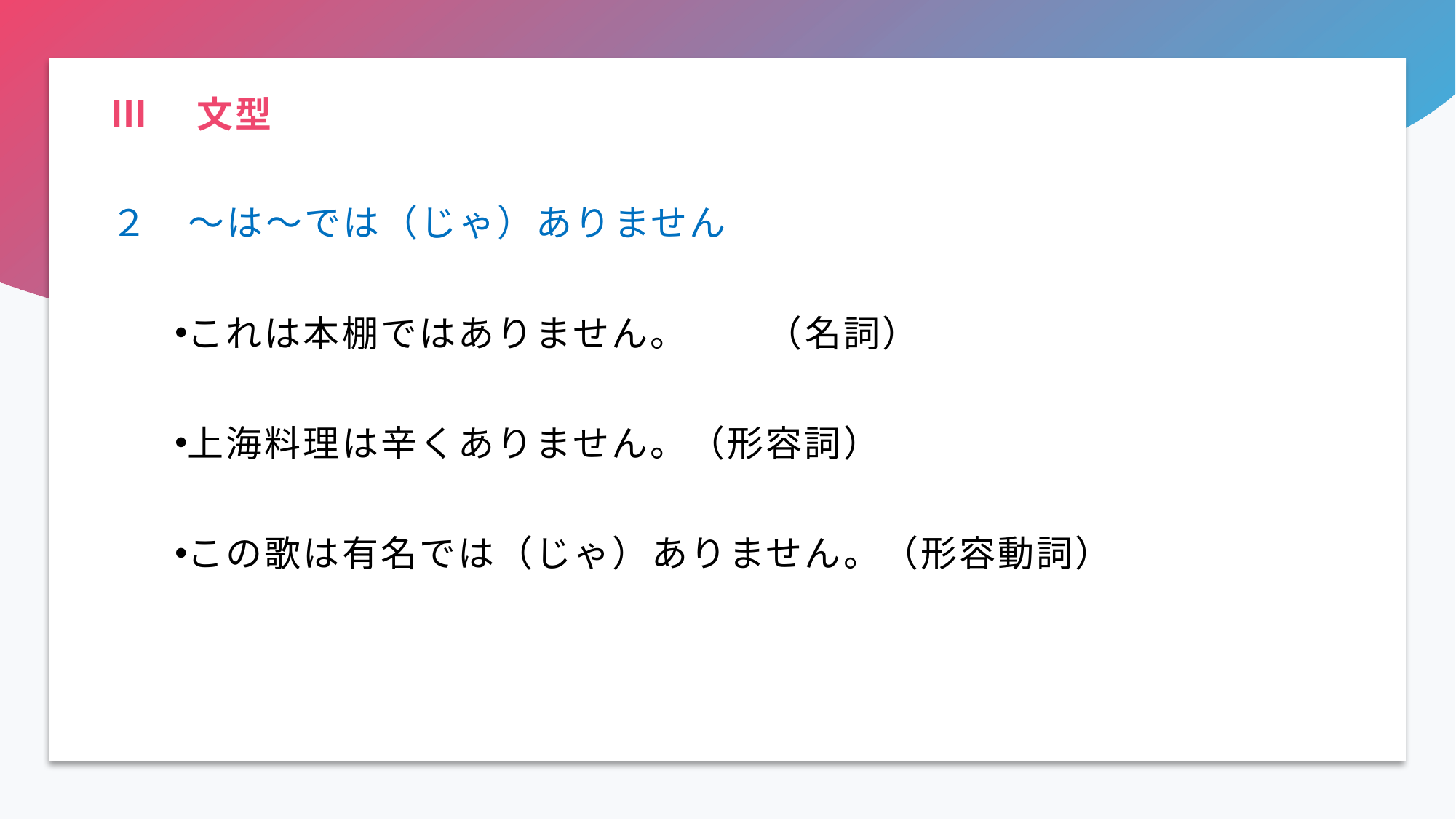

# Ⅲ　文型
２　～は～では（じゃ）ありません
これは本棚ではありません。　　（名詞）
上海料理は辛くありません。（形容詞）
この歌は有名では（じゃ）ありません。（形容動詞）